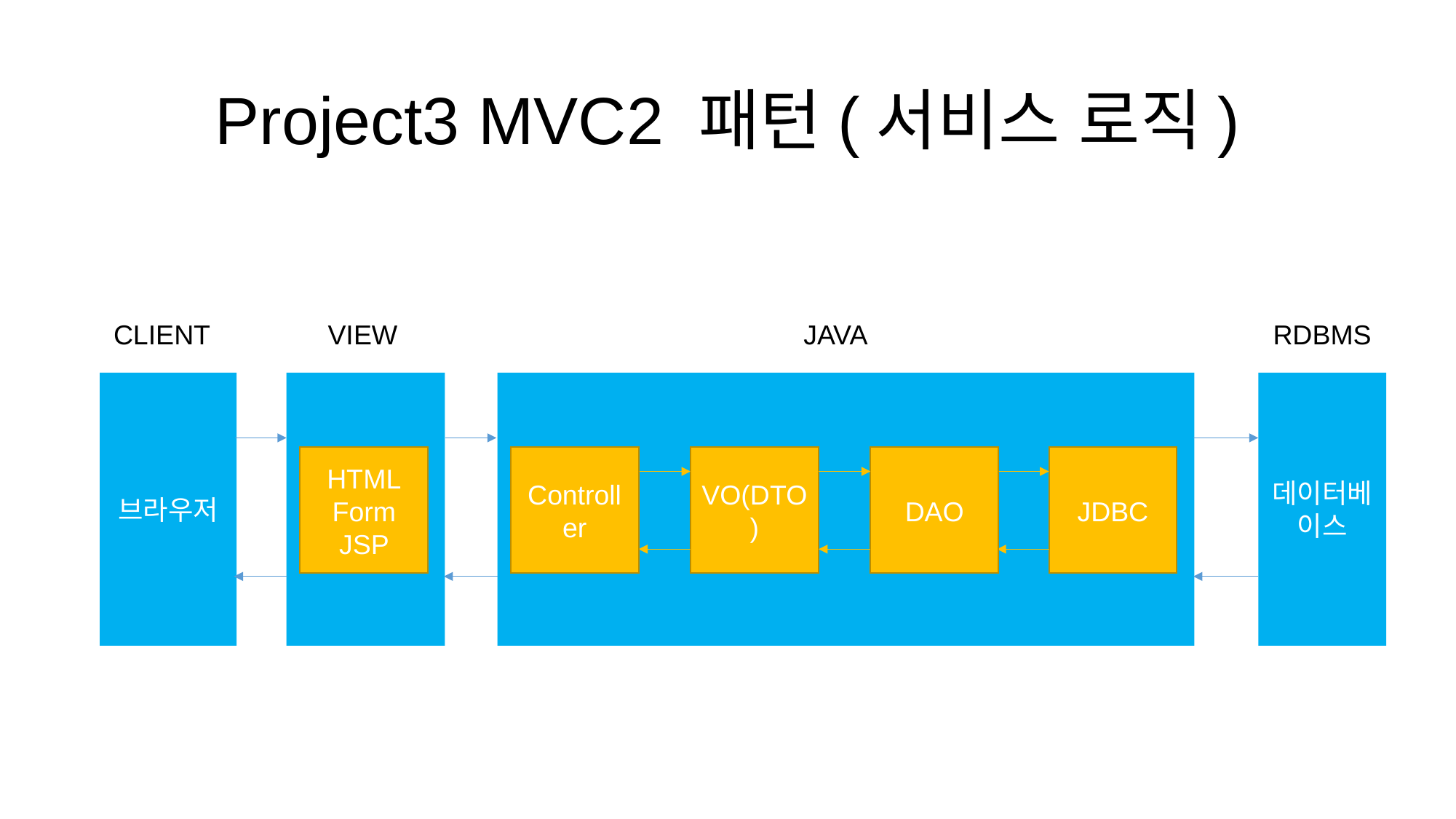

# Project3 MVC2 패턴(서비스 로직)
CLIENT
VIEW
JAVA
RDBMS
브라우저

데이터베이스
HTML
Form
JSP
Controller
VO(DTO)
DAO
JDBC